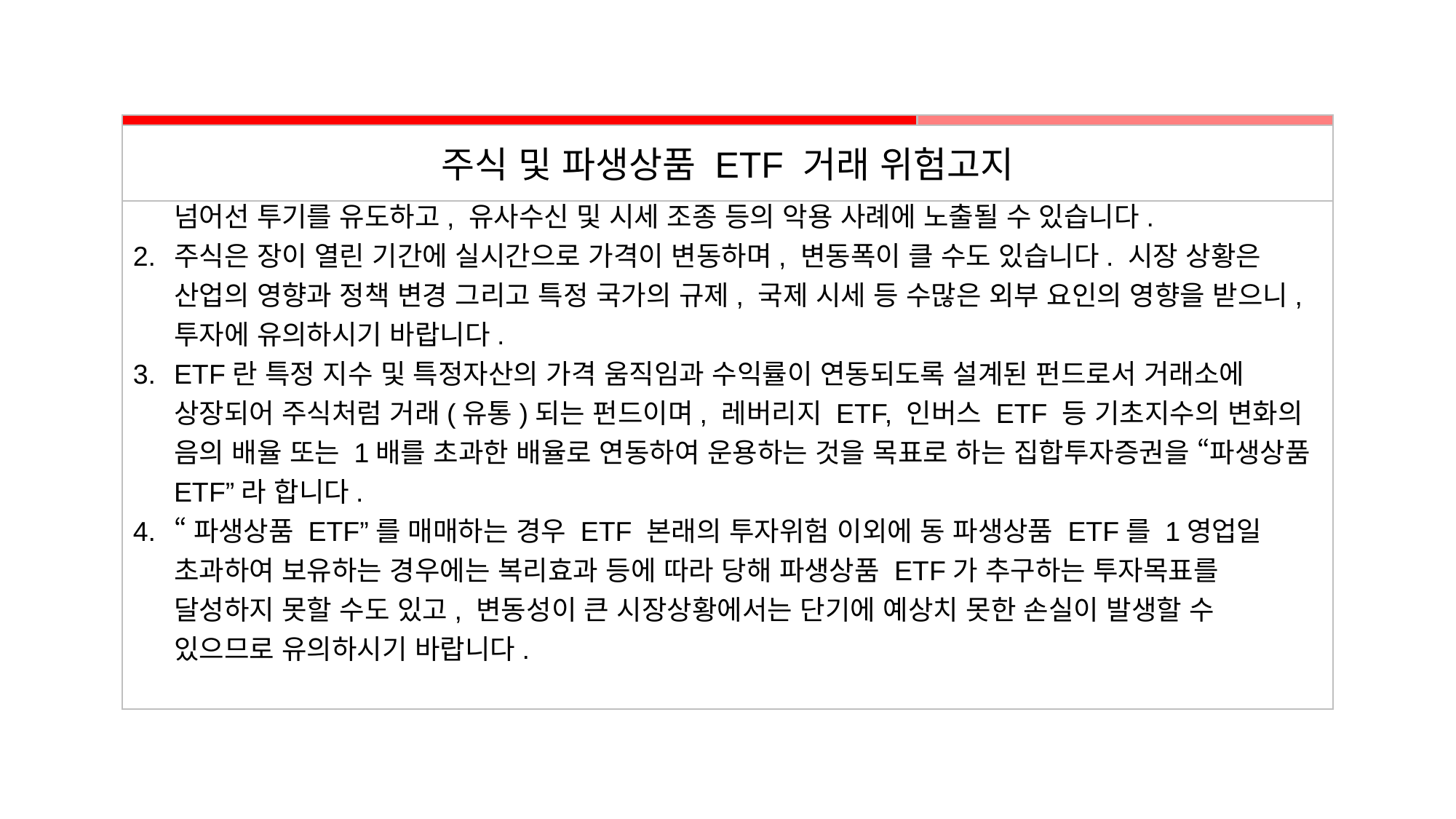

주식 투자는 기술적인 지식이 필요합니다. 기술적 이해 없이 접근하는 것은 무분별한 투자와 투자를 넘어선 투기를 유도하고, 유사수신 및 시세 조종 등의 악용 사례에 노출될 수 있습니다.
주식은 장이 열린 기간에 실시간으로 가격이 변동하며, 변동폭이 클 수도 있습니다. 시장 상황은 산업의 영향과 정책 변경 그리고 특정 국가의 규제, 국제 시세 등 수많은 외부 요인의 영향을 받으니, 투자에 유의하시기 바랍니다.
ETF란 특정 지수 및 특정자산의 가격 움직임과 수익률이 연동되도록 설계된 펀드로서 거래소에 상장되어 주식처럼 거래(유통)되는 펀드이며, 레버리지 ETF, 인버스 ETF 등 기초지수의 변화의 음의 배율 또는 1배를 초과한 배율로 연동하여 운용하는 것을 목표로 하는 집합투자증권을 “파생상품 ETF”라 합니다.
“파생상품 ETF”를 매매하는 경우 ETF 본래의 투자위험 이외에 동 파생상품 ETF를 1영업일 초과하여 보유하는 경우에는 복리효과 등에 따라 당해 파생상품 ETF가 추구하는 투자목표를 달성하지 못할 수도 있고, 변동성이 큰 시장상황에서는 단기에 예상치 못한 손실이 발생할 수 있으므로 유의하시기 바랍니다.

주식 및 파생상품 ETF 거래 위험고지